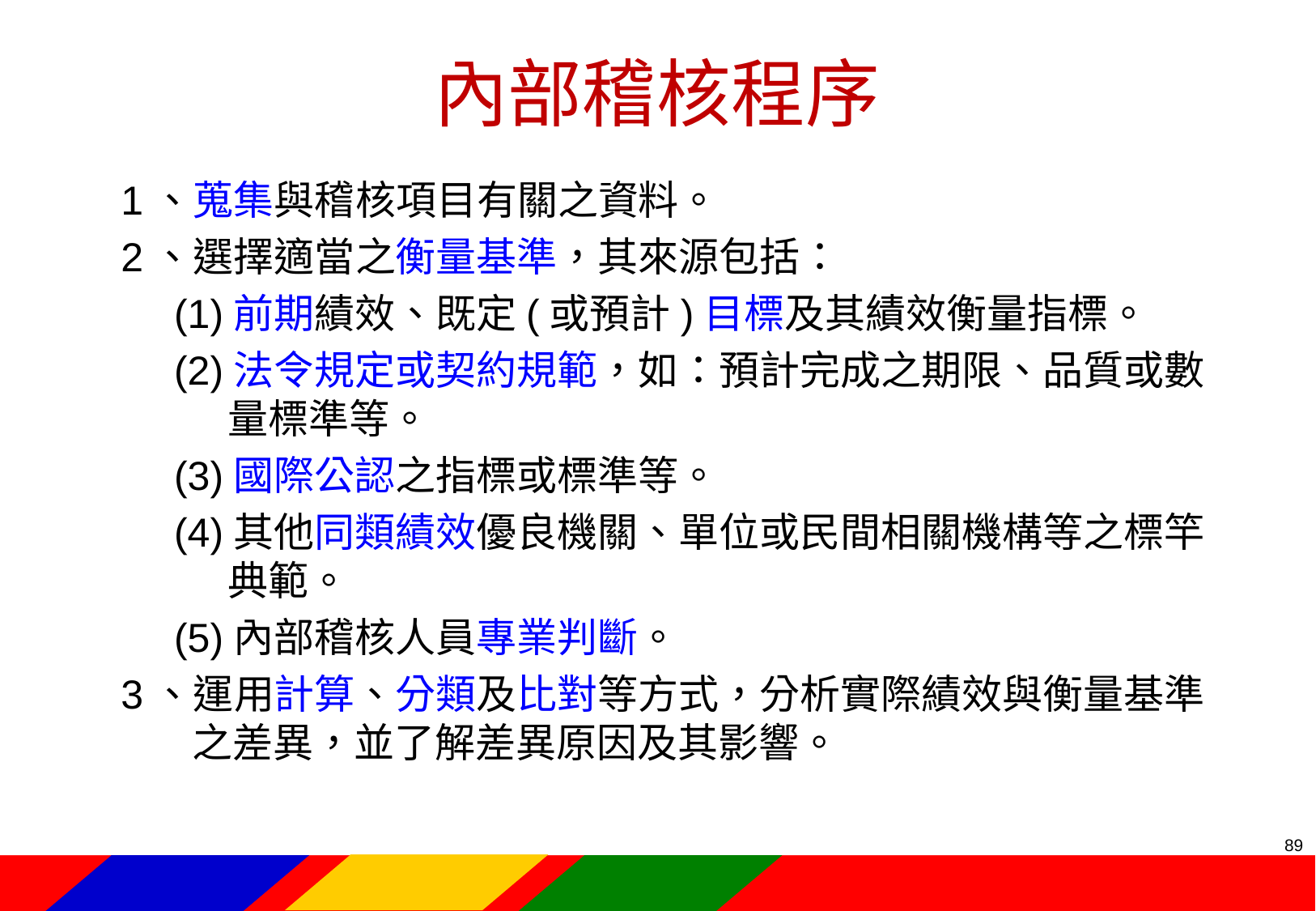

# 內部稽核程序
1、蒐集與稽核項目有關之資料。
2、選擇適當之衡量基準，其來源包括：
(1)前期績效、既定(或預計)目標及其績效衡量指標。
(2)法令規定或契約規範，如：預計完成之期限、品質或數量標準等。
(3)國際公認之指標或標準等。
(4)其他同類績效優良機關、單位或民間相關機構等之標竿典範。
(5)內部稽核人員專業判斷。
3、運用計算、分類及比對等方式，分析實際績效與衡量基準之差異，並了解差異原因及其影響。
89